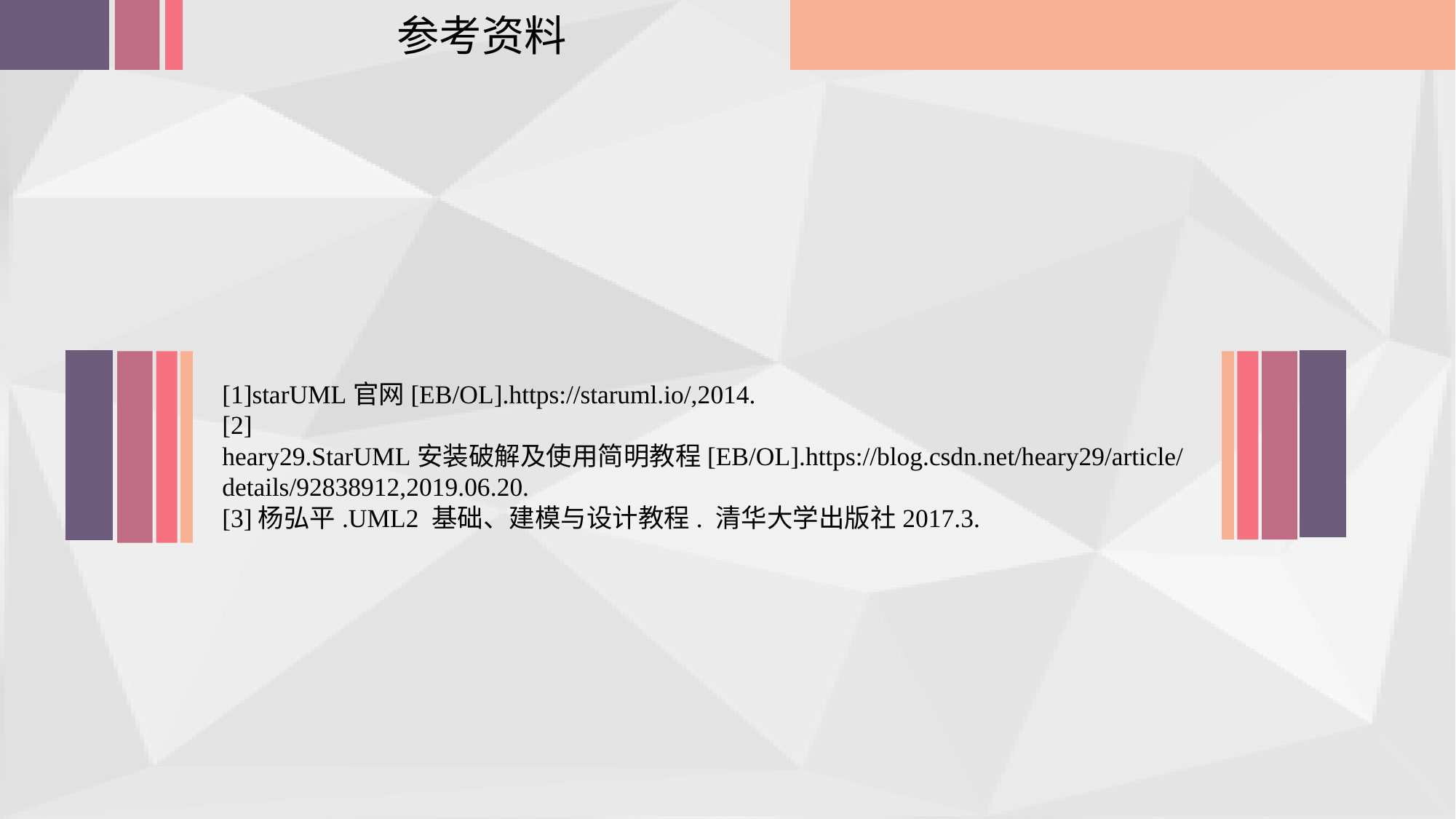

参考资料

[1]starUML官网[EB/OL].https://staruml.io/,2014.
[2] heary29.StarUML安装破解及使用简明教程[EB/OL].https://blog.csdn.net/heary29/article/details/92838912,2019.06.20.
[3]杨弘平.UML2 基础、建模与设计教程. 清华大学出版社2017.3.